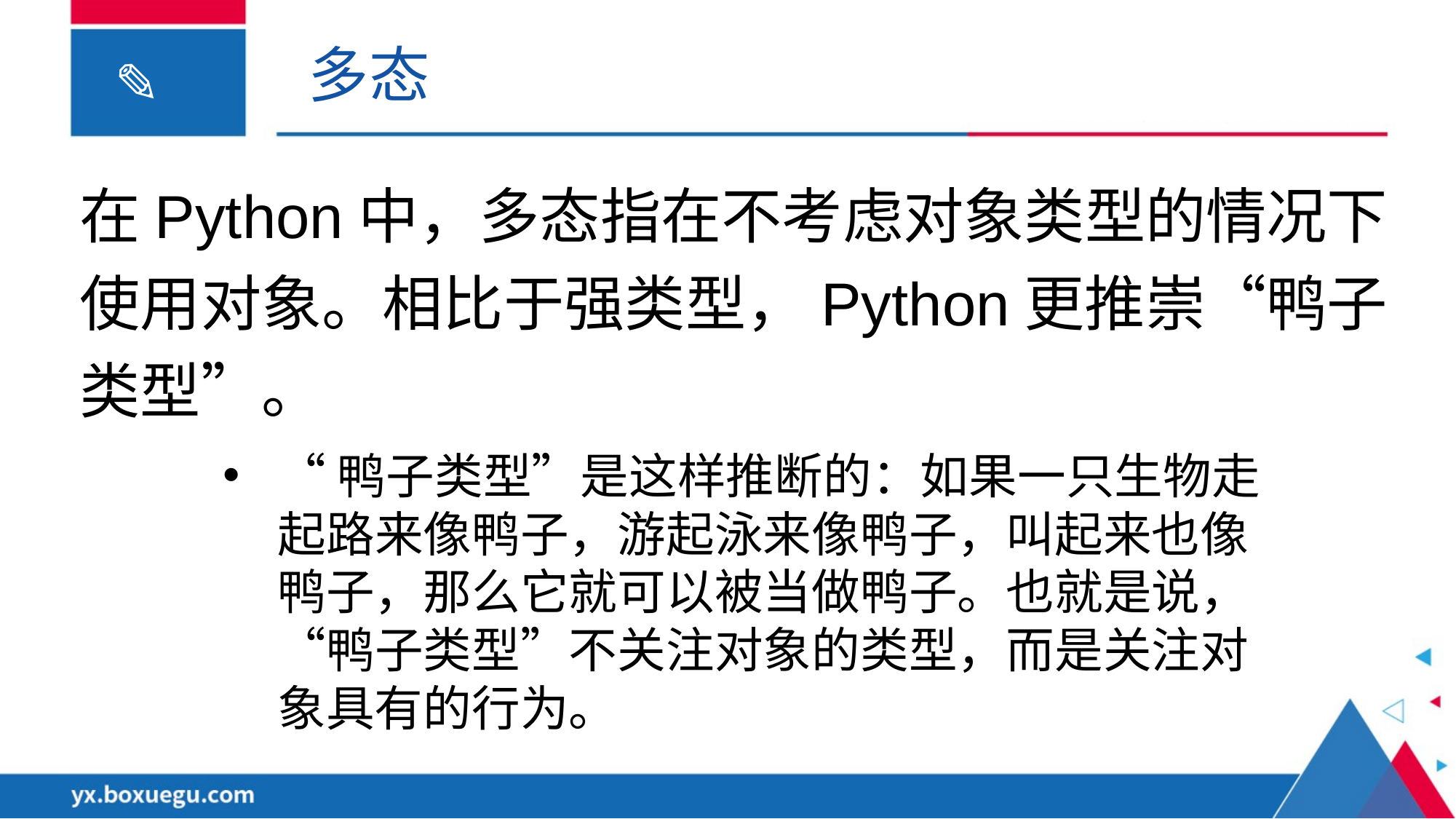

多态
在Python中，多态指在不考虑对象类型的情况下使用对象。相比于强类型，Python更推崇“鸭子类型”。
“鸭子类型”是这样推断的：如果一只生物走起路来像鸭子，游起泳来像鸭子，叫起来也像鸭子，那么它就可以被当做鸭子。也就是说，“鸭子类型”不关注对象的类型，而是关注对象具有的行为。